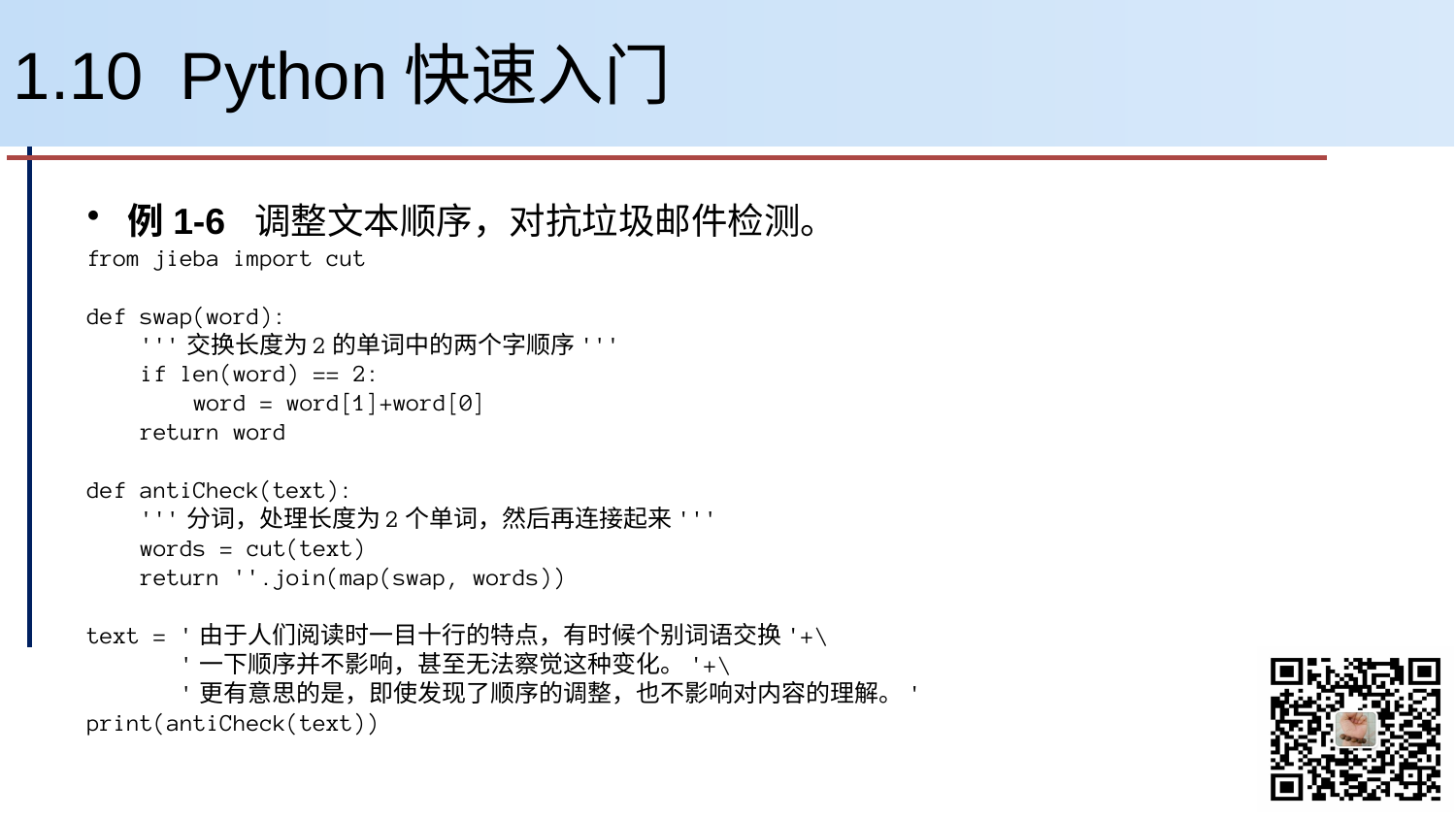

# 1.10  Python快速入门
例1-6  调整文本顺序，对抗垃圾邮件检测。
from jieba import cut

def swap(word):
    '''交换长度为2的单词中的两个字顺序'''
    if len(word) == 2:
        word = word[1]+word[0]
    return word

def antiCheck(text):
    '''分词，处理长度为2个单词，然后再连接起来'''
    words = cut(text)
    return ''.join(map(swap, words))

text = '由于人们阅读时一目十行的特点，有时候个别词语交换'+\
       '一下顺序并不影响，甚至无法察觉这种变化。'+\
       '更有意思的是，即使发现了顺序的调整，也不影响对内容的理解。'
print(antiCheck(text))